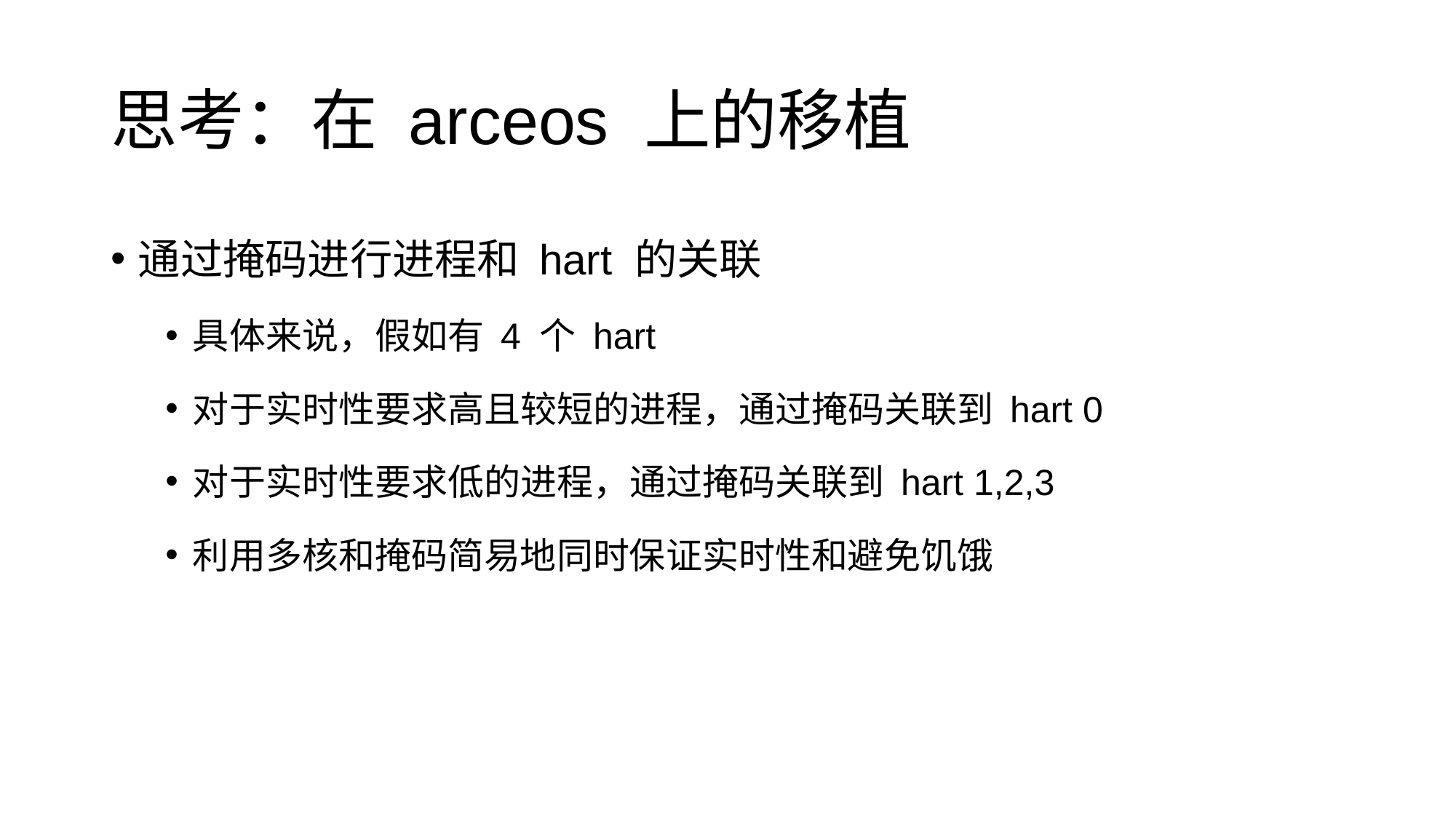

# 思考：在 arceos 上的移植
通过掩码进行进程和 hart 的关联
具体来说，假如有 4 个 hart
对于实时性要求高且较短的进程，通过掩码关联到 hart 0
对于实时性要求低的进程，通过掩码关联到 hart 1,2,3
利用多核和掩码简易地同时保证实时性和避免饥饿